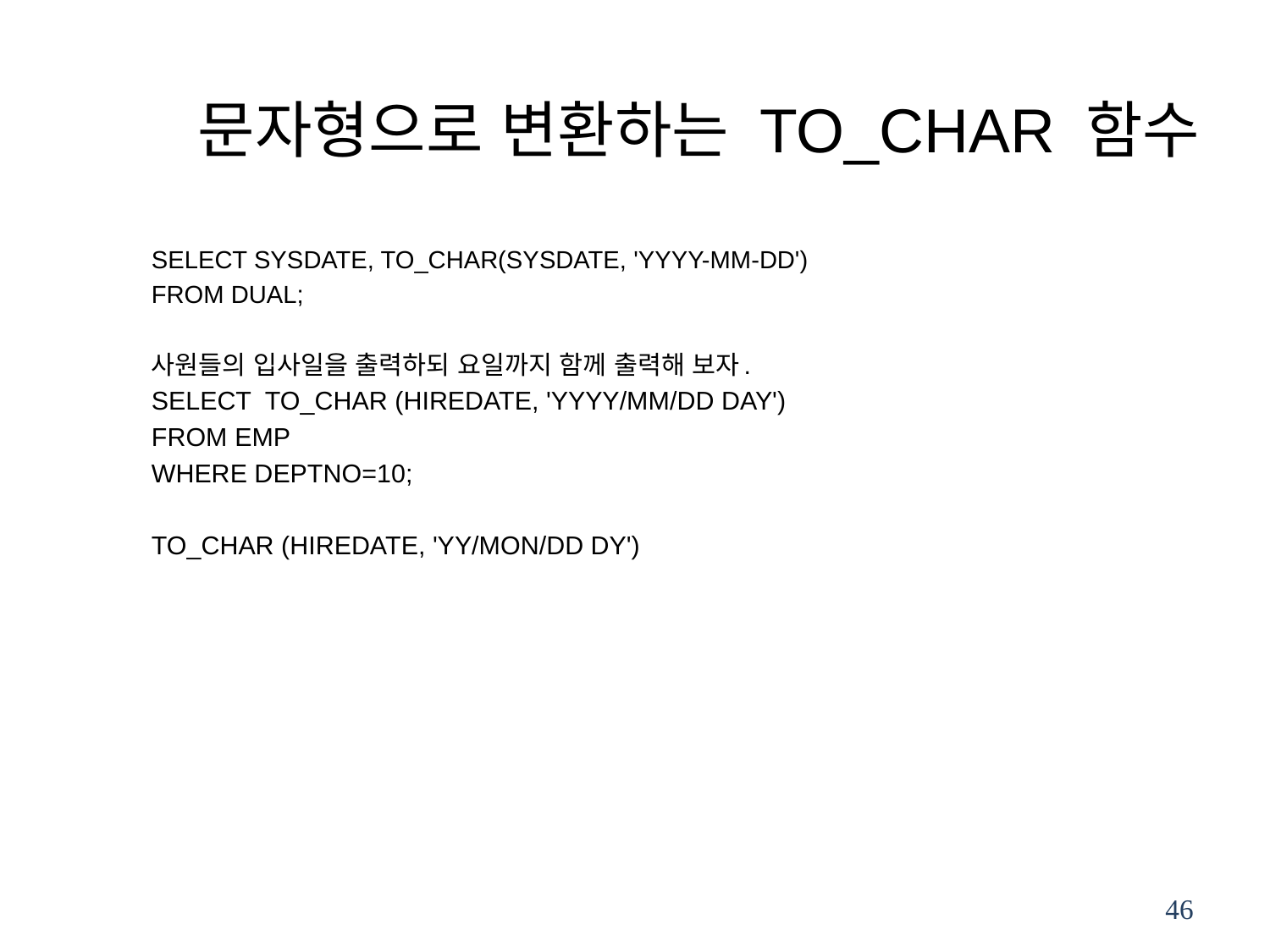

# 문자형으로 변환하는 TO_CHAR 함수

SELECT SYSDATE, TO_CHAR(SYSDATE, 'YYYY-MM-DD')
FROM DUAL;

사원들의 입사일을 출력하되 요일까지 함께 출력해 보자.
SELECT  TO_CHAR (HIREDATE, 'YYYY/MM/DD DAY')
FROM EMP
WHERE DEPTNO=10;

TO_CHAR (HIREDATE, 'YY/MON/DD DY')

46